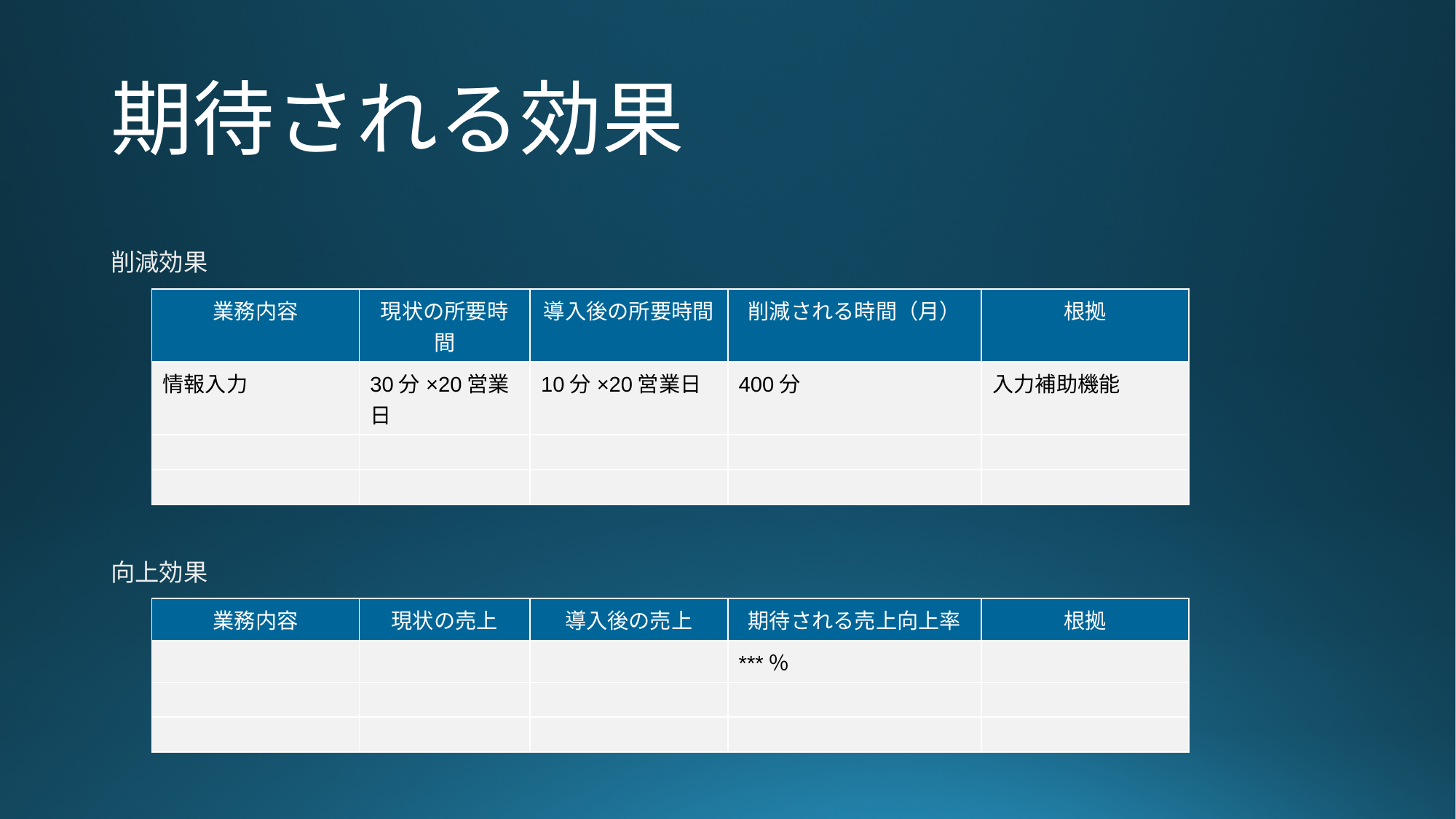

# 期待される効果
削減効果
| 業務内容 | 現状の所要時間 | 導入後の所要時間 | 削減される時間（月） | 根拠 |
| --- | --- | --- | --- | --- |
| 情報入力 | 30分×20営業日 | 10分×20営業日 | 400分 | 入力補助機能 |
|  |  |  |  |  |
|  |  |  |  |  |
向上効果
| 業務内容 | 現状の売上 | 導入後の売上 | 期待される売上向上率 | 根拠 |
| --- | --- | --- | --- | --- |
|  |  |  | \*\*\*％ |  |
|  |  |  |  |  |
|  |  |  |  |  |